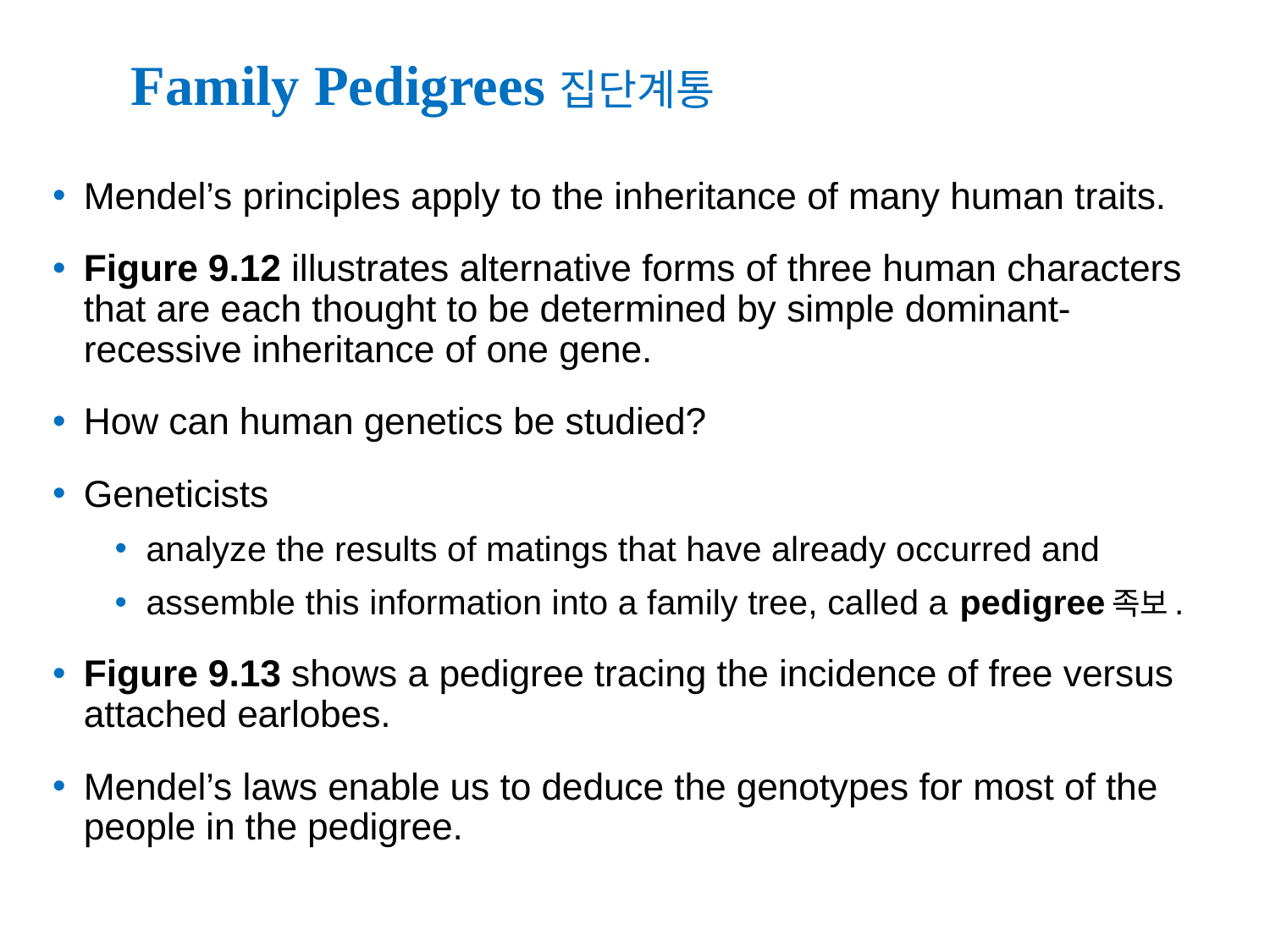

# Family Pedigrees집단계통
Mendel’s principles apply to the inheritance of many human traits.
Figure 9.12 illustrates alternative forms of three human characters that are each thought to be determined by simple dominant-recessive inheritance of one gene.
How can human genetics be studied?
Geneticists
analyze the results of matings that have already occurred and
assemble this information into a family tree, called a pedigree족보.
Figure 9.13 shows a pedigree tracing the incidence of free versus attached earlobes.
Mendel’s laws enable us to deduce the genotypes for most of the people in the pedigree.